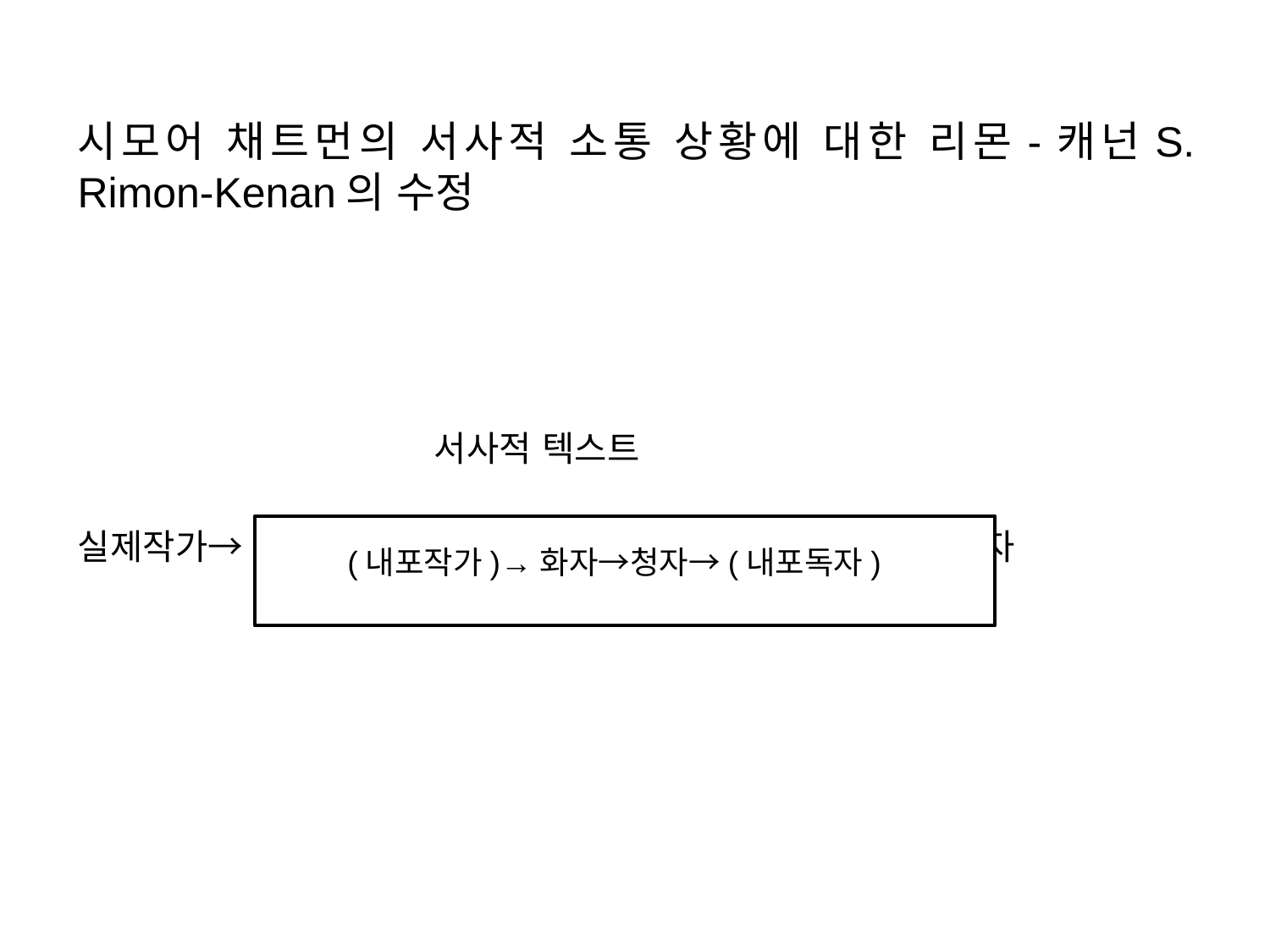

# 시모어 채트먼의 서사적 소통 상황에 대한 리몬-캐넌S. Rimon-Kenan의 수정

                                   서사적 텍스트

실제작가→                                                             →실제독자

         (내포작가)→화자→청자→(내포독자)